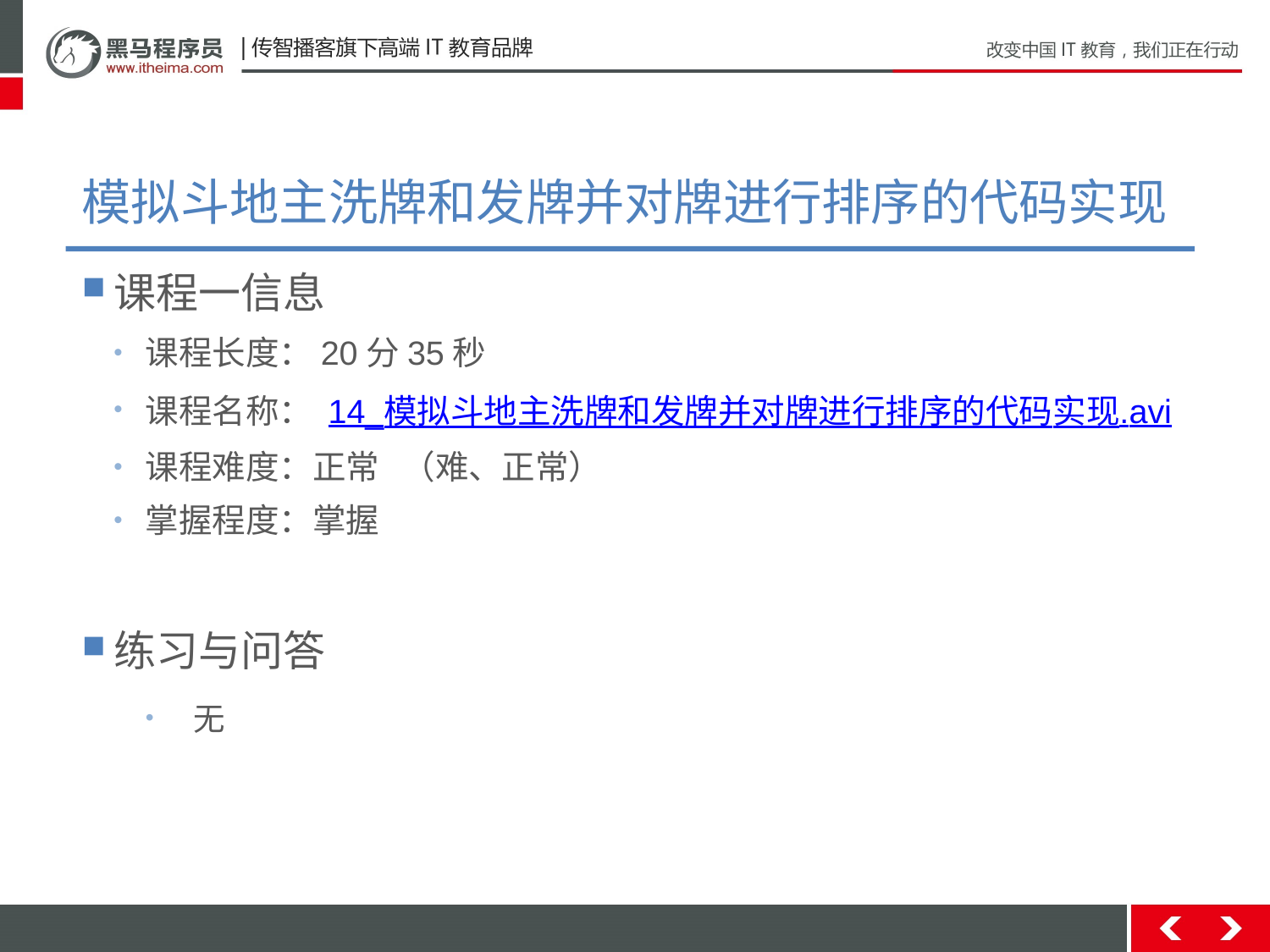

# 模拟斗地主洗牌和发牌并对牌进行排序的代码实现
课程一信息
课程长度：20分35秒
课程名称： 14_模拟斗地主洗牌和发牌并对牌进行排序的代码实现.avi
课程难度：正常   （难、正常）
掌握程度：掌握

练习与问答
无